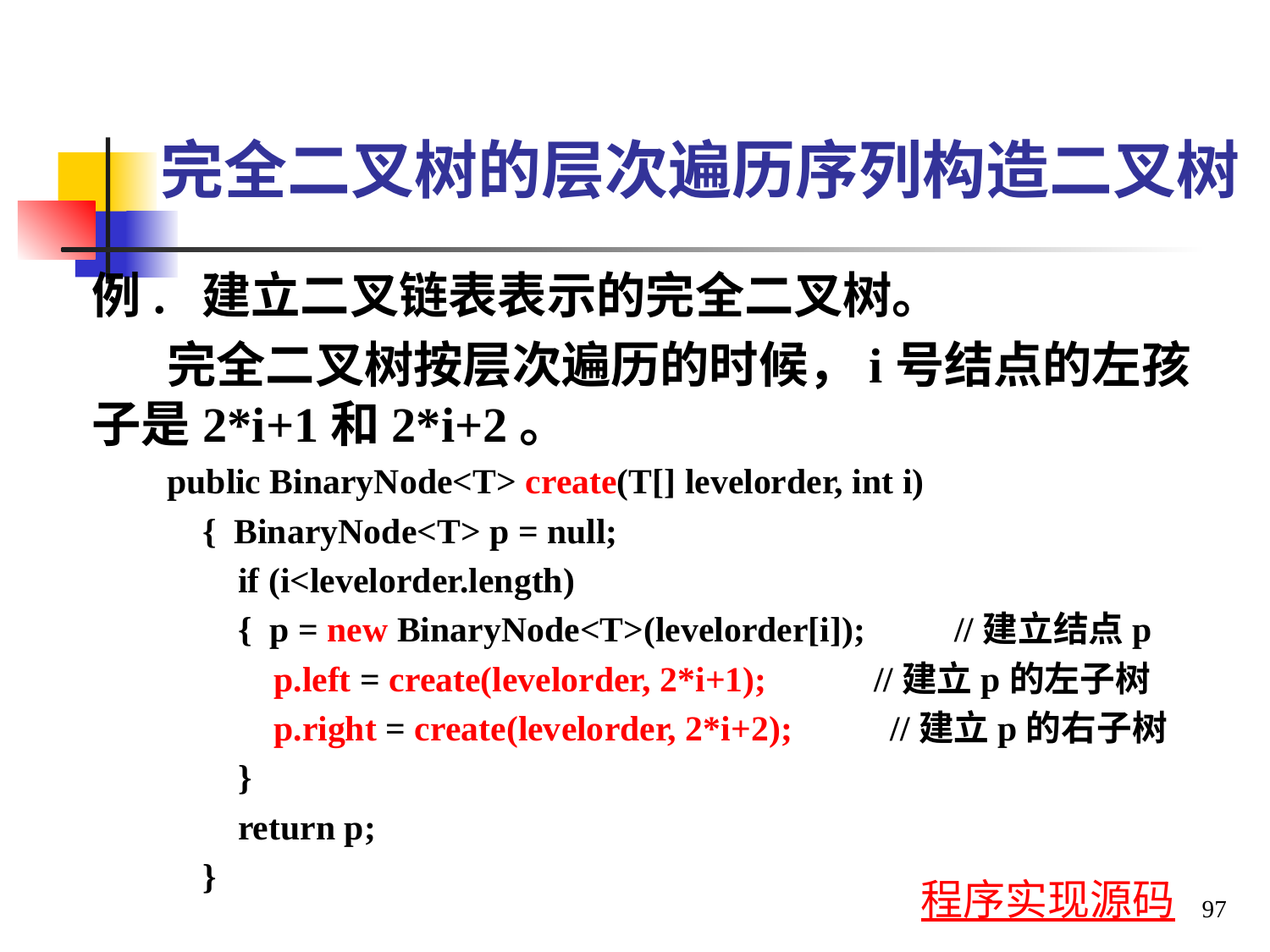

# 完全二叉树的层次遍历序列构造二叉树
例.  建立二叉链表表示的完全二叉树。
完全二叉树按层次遍历的时候，i号结点的左孩子是2*i+1和2*i+2。
public BinaryNode<T> create(T[] levelorder, int i)
    {  BinaryNode<T> p = null;
        if (i<levelorder.length)
        {  p = new BinaryNode<T>(levelorder[i]);          //建立结点p
            p.left = create(levelorder, 2*i+1);            //建立p的左子树
            p.right = create(levelorder, 2*i+2);           //建立p的右子树
        }
        return p;
    }
97
程序实现源码